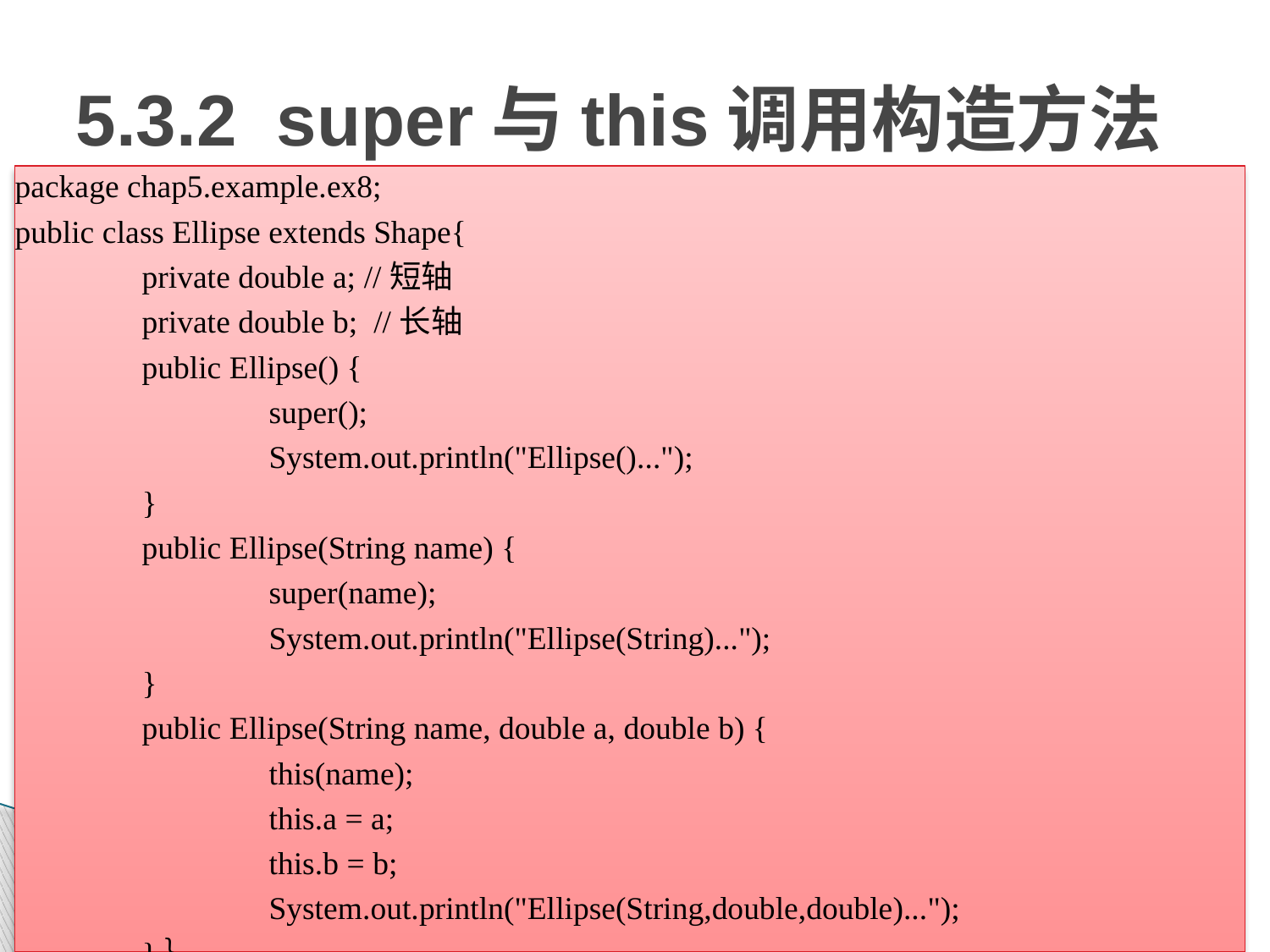

# 5.3.2  super与this调用构造方法
package chap5.example.ex8;
public class Ellipse extends Shape{
	private double a; //短轴
	private double b;  //长轴
	public Ellipse() {
		super();
		System.out.println("Ellipse()...");
	}
	public Ellipse(String name) {
		super(name);
		System.out.println("Ellipse(String)...");
	}
	public Ellipse(String name, double a, double b) {
		this(name);
		this.a = a;
		this.b = b;
		System.out.println("Ellipse(String,double,double)...");
	}｝